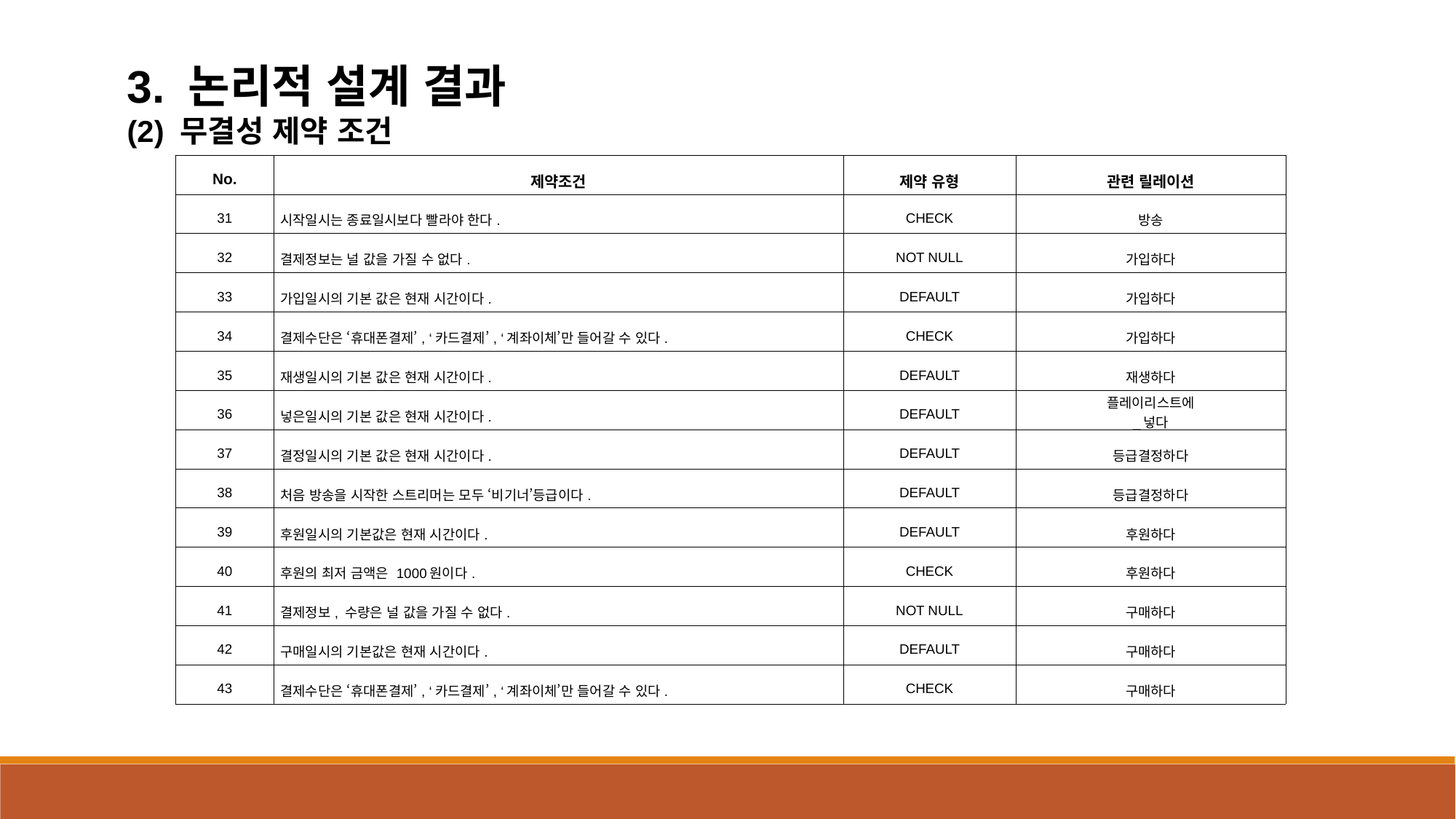

3. 논리적 설계 결과
(2) 무결성 제약 조건
| No. | 제약조건 | 제약 유형 | 관련 릴레이션 |
| --- | --- | --- | --- |
| 31 | 시작일시는 종료일시보다 빨라야 한다. | CHECK | 방송 |
| 32 | 결제정보는 널 값을 가질 수 없다. | NOT NULL | 가입하다 |
| 33 | 가입일시의 기본 값은 현재 시간이다. | DEFAULT | 가입하다 |
| 34 | 결제수단은 ‘휴대폰결제’, ‘카드결제’, ‘계좌이체’만 들어갈 수 있다. | CHECK | 가입하다 |
| 35 | 재생일시의 기본 값은 현재 시간이다. | DEFAULT | 재생하다 |
| 36 | 넣은일시의 기본 값은 현재 시간이다. | DEFAULT | 플레이리스트에 \_넣다 |
| 37 | 결정일시의 기본 값은 현재 시간이다. | DEFAULT | 등급결정하다 |
| 38 | 처음 방송을 시작한 스트리머는 모두 ‘비기너’등급이다. | DEFAULT | 등급결정하다 |
| 39 | 후원일시의 기본값은 현재 시간이다. | DEFAULT | 후원하다 |
| 40 | 후원의 최저 금액은 1000원이다. | CHECK | 후원하다 |
| 41 | 결제정보, 수량은 널 값을 가질 수 없다. | NOT NULL | 구매하다 |
| 42 | 구매일시의 기본값은 현재 시간이다. | DEFAULT | 구매하다 |
| 43 | 결제수단은 ‘휴대폰결제’, ‘카드결제’, ‘계좌이체’만 들어갈 수 있다. | CHECK | 구매하다 |